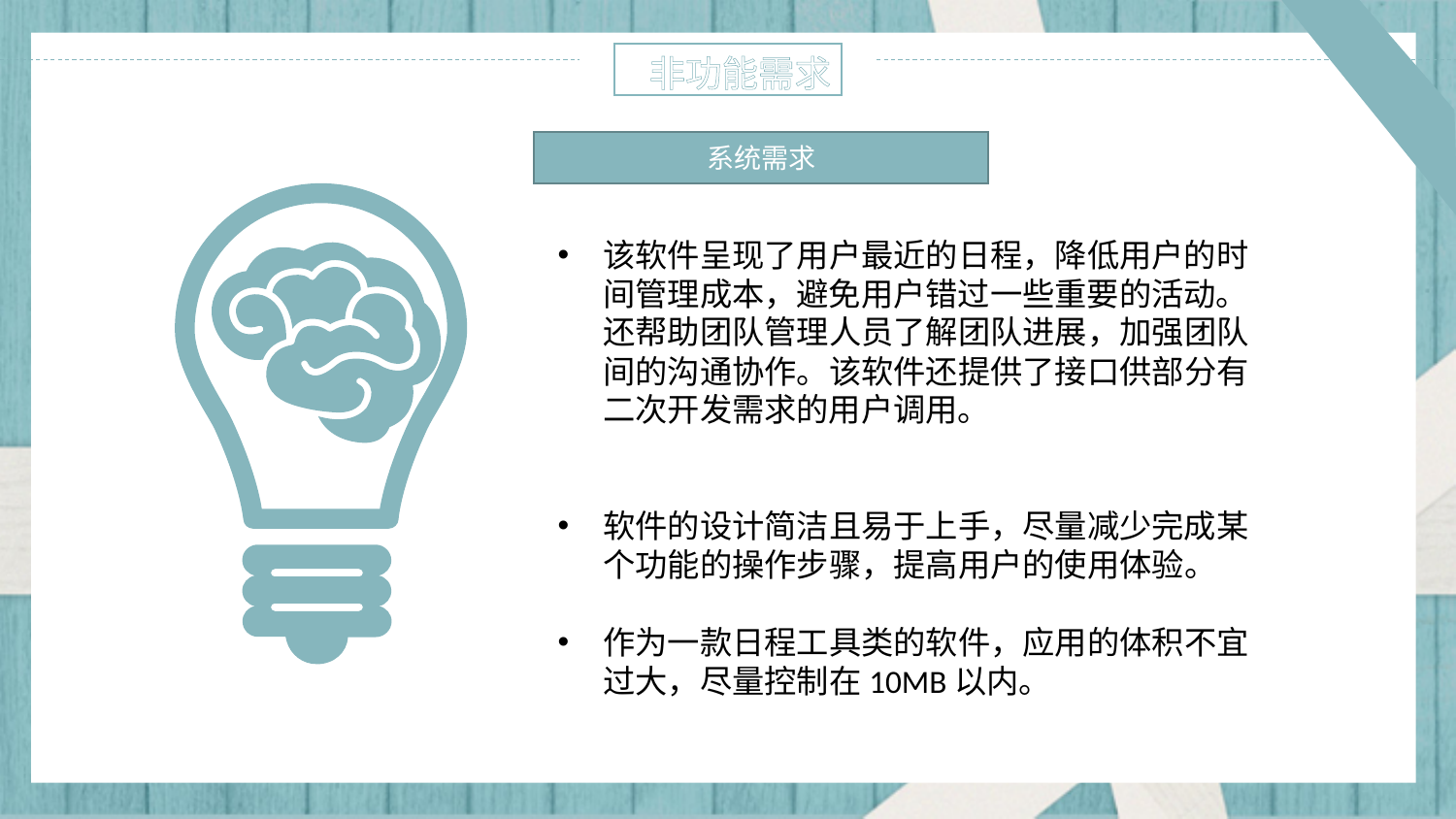

非功能需求
系统需求

该软件呈现了用户最近的日程，降低用户的时间管理成本，避免用户错过一些重要的活动。还帮助团队管理人员了解团队进展，加强团队间的沟通协作。该软件还提供了接口供部分有二次开发需求的用户调用。

软件的设计简洁且易于上手，尽量减少完成某个功能的操作步骤，提高用户的使用体验。

作为一款日程工具类的软件，应用的体积不宜过大，尽量控制在10MB以内。